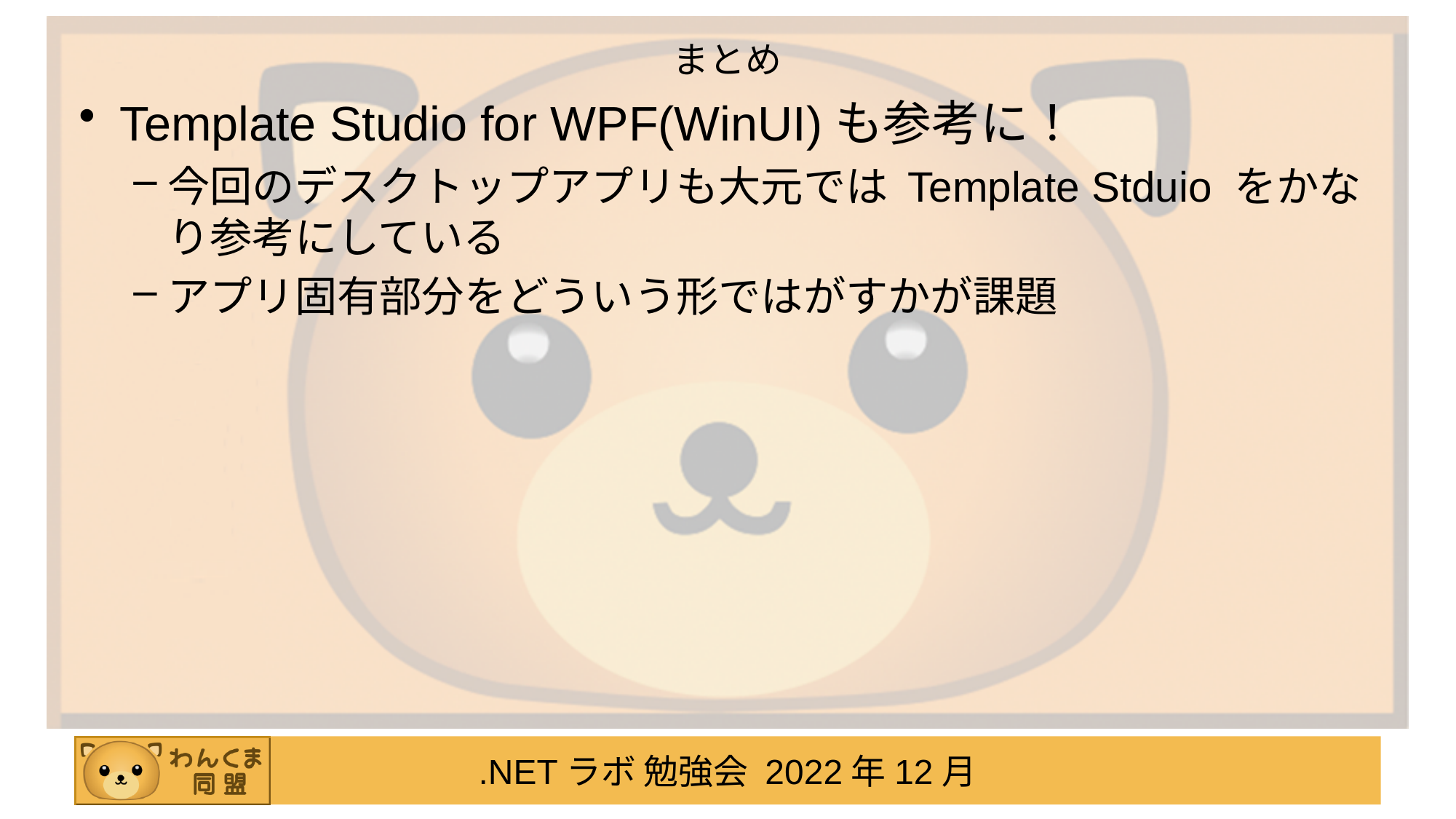

# まとめ
Template Studio for WPF(WinUI)も参考に！
今回のデスクトップアプリも大元では Template Stduio をかなり参考にしている
アプリ固有部分をどういう形ではがすかが課題